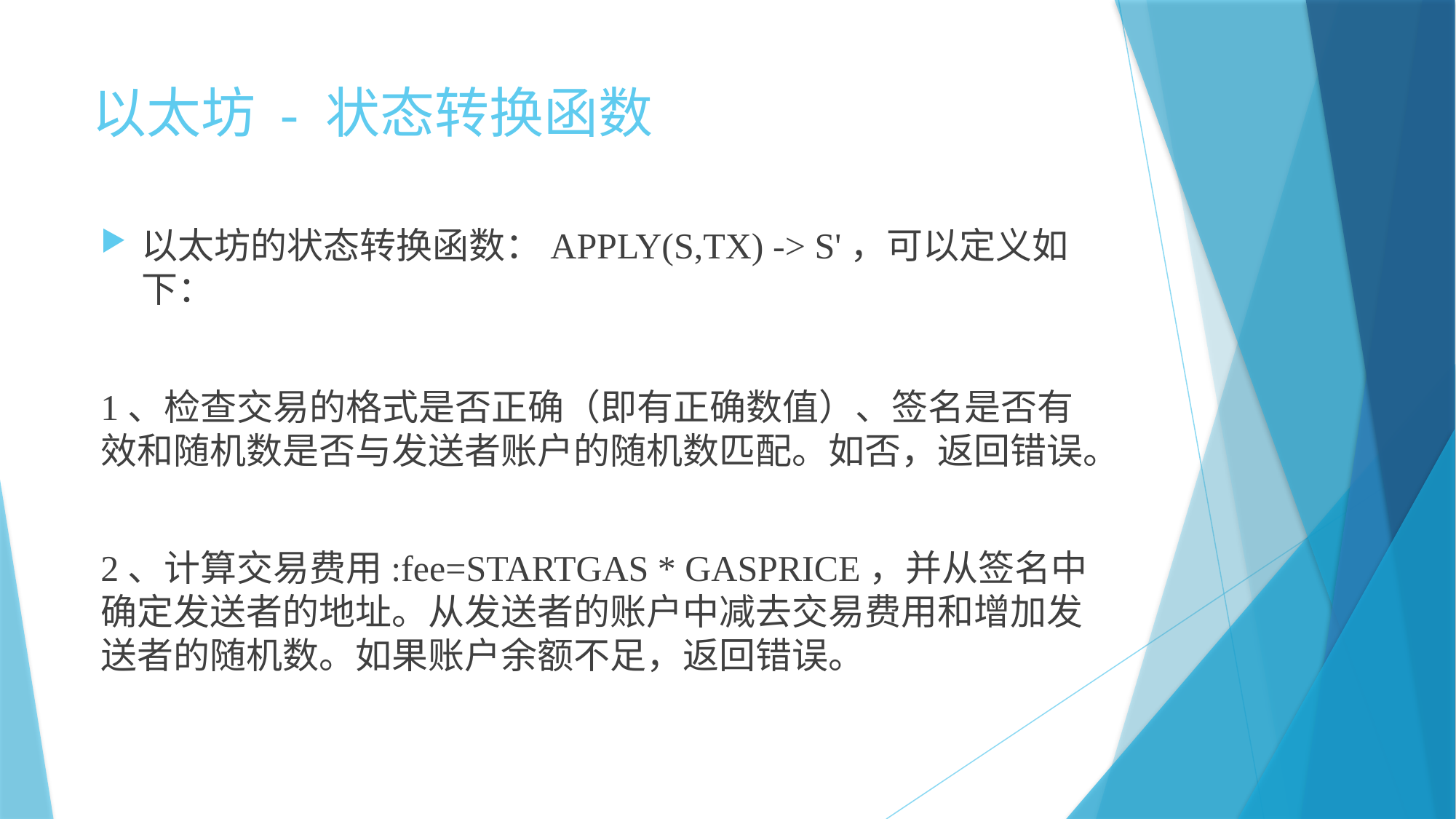

# 以太坊 - 状态转换函数
以太坊的状态转换函数：APPLY(S,TX) -> S'，可以定义如下：

1、检查交易的格式是否正确（即有正确数值）、签名是否有效和随机数是否与发送者账户的随机数匹配。如否，返回错误。

2、计算交易费用:fee=STARTGAS * GASPRICE，并从签名中确定发送者的地址。从发送者的账户中减去交易费用和增加发送者的随机数。如果账户余额不足，返回错误。